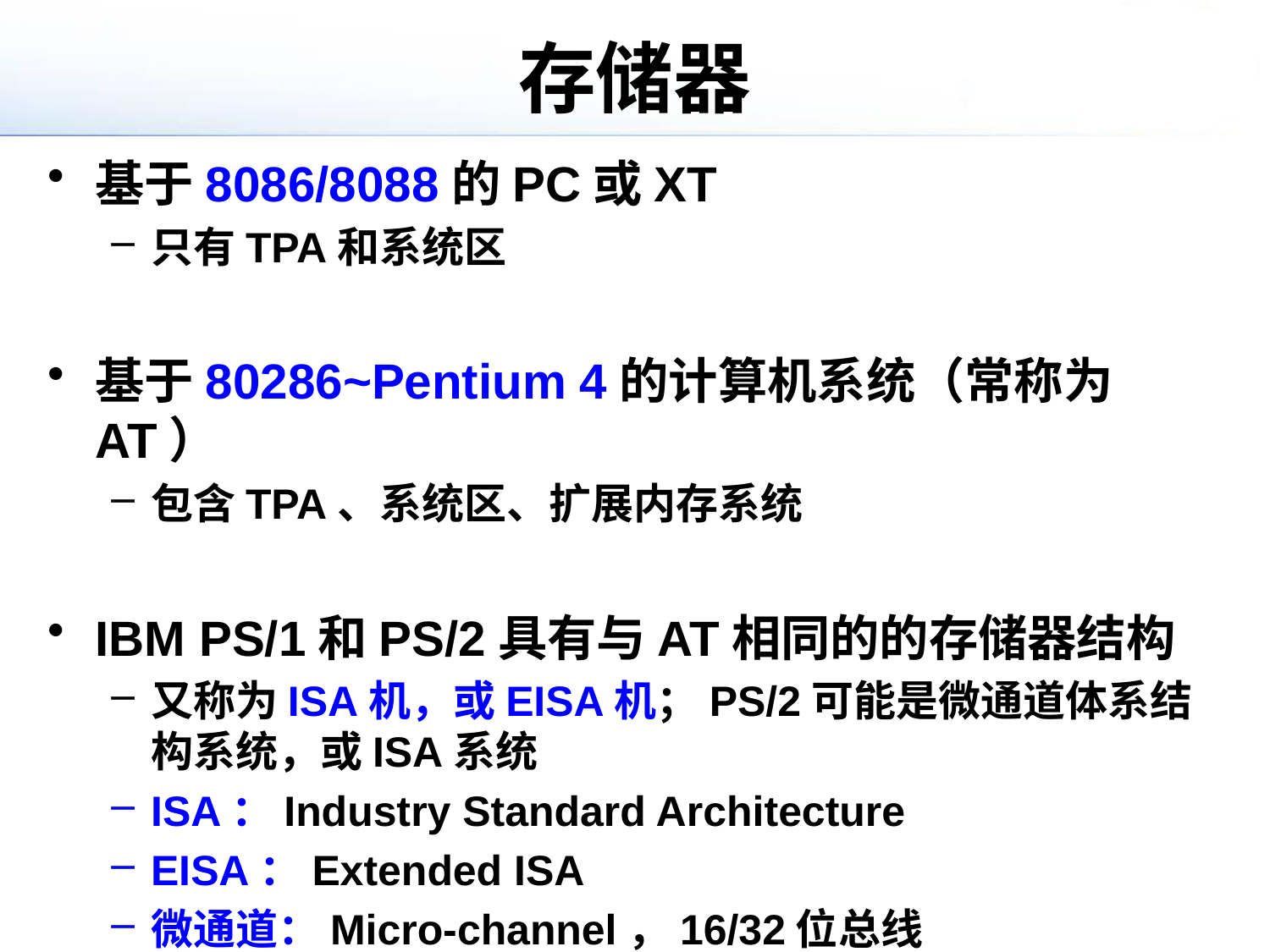

# 存储器
基于8086/8088的PC或XT
只有TPA和系统区

基于80286~Pentium 4的计算机系统（常称为AT）
包含TPA、系统区、扩展内存系统

IBM PS/1和PS/2具有与AT相同的的存储器结构
又称为ISA机，或EISA机；PS/2可能是微通道体系结构系统，或ISA系统
ISA：Industry Standard Architecture
EISA：Extended ISA
微通道：Micro-channel，16/32位总线